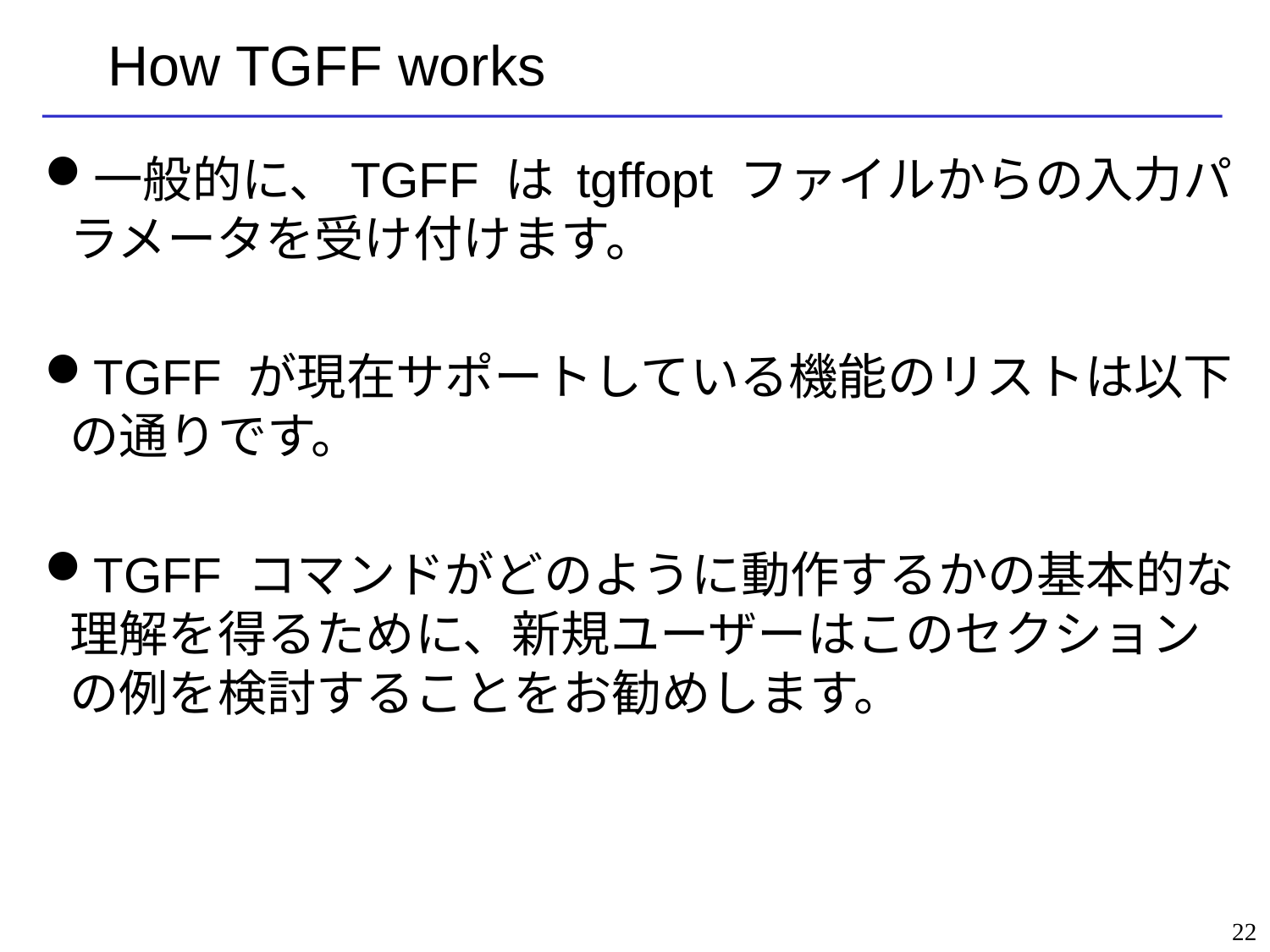

# How TGFF works
一般的に、TGFF は tgffopt ファイルからの入力パラメータを受け付けます。

TGFF が現在サポートしている機能のリストは以下の通りです。

TGFF コマンドがどのように動作するかの基本的な理解を得るために、新規ユーザーはこのセクションの例を検討することをお勧めします。
22